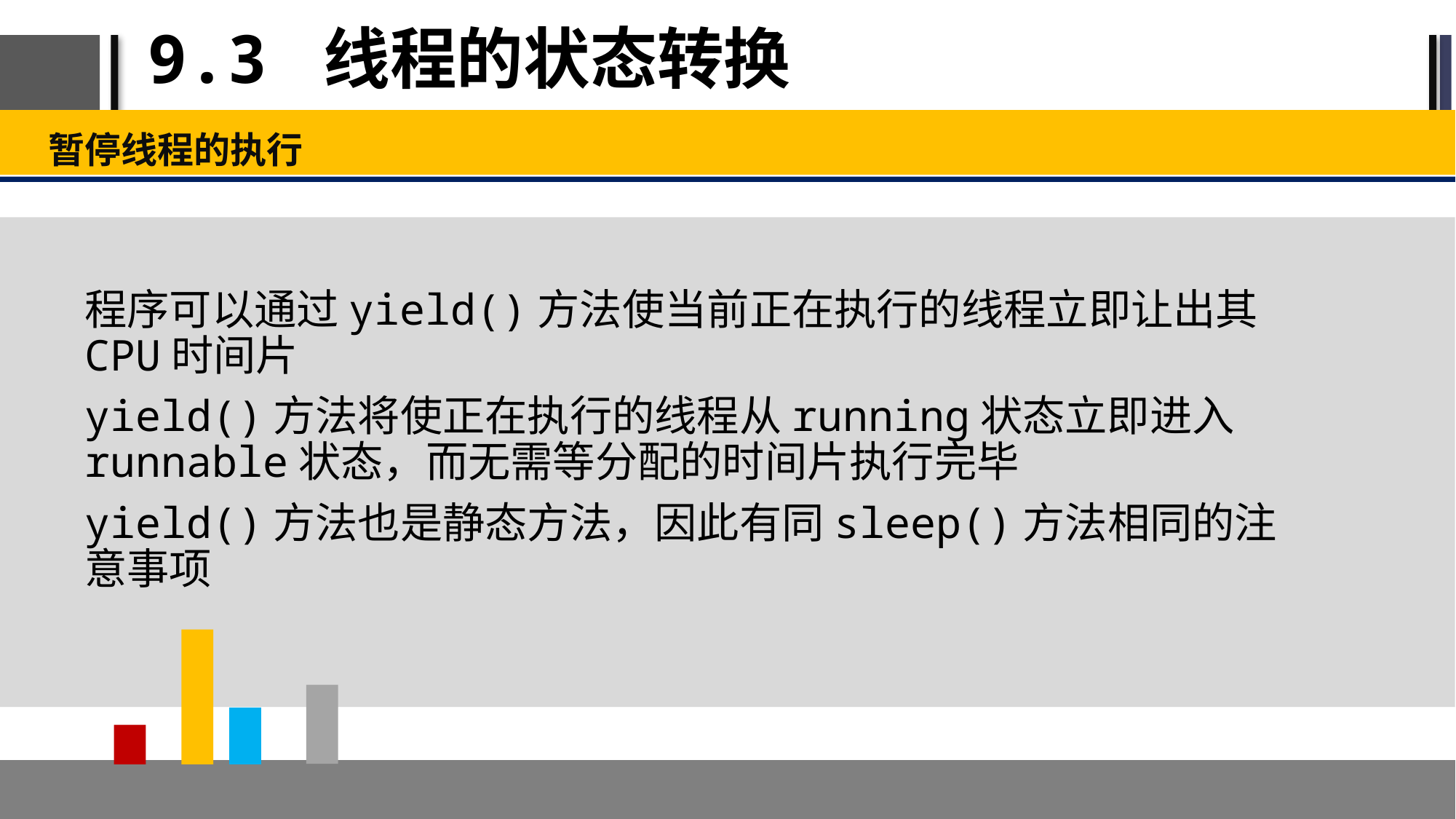

# 9.3 线程的状态转换

暂停线程的执行

程序可以通过yield()方法使当前正在执行的线程立即让出其CPU时间片
yield()方法将使正在执行的线程从running状态立即进入runnable状态，而无需等分配的时间片执行完毕
yield()方法也是静态方法，因此有同sleep()方法相同的注意事项